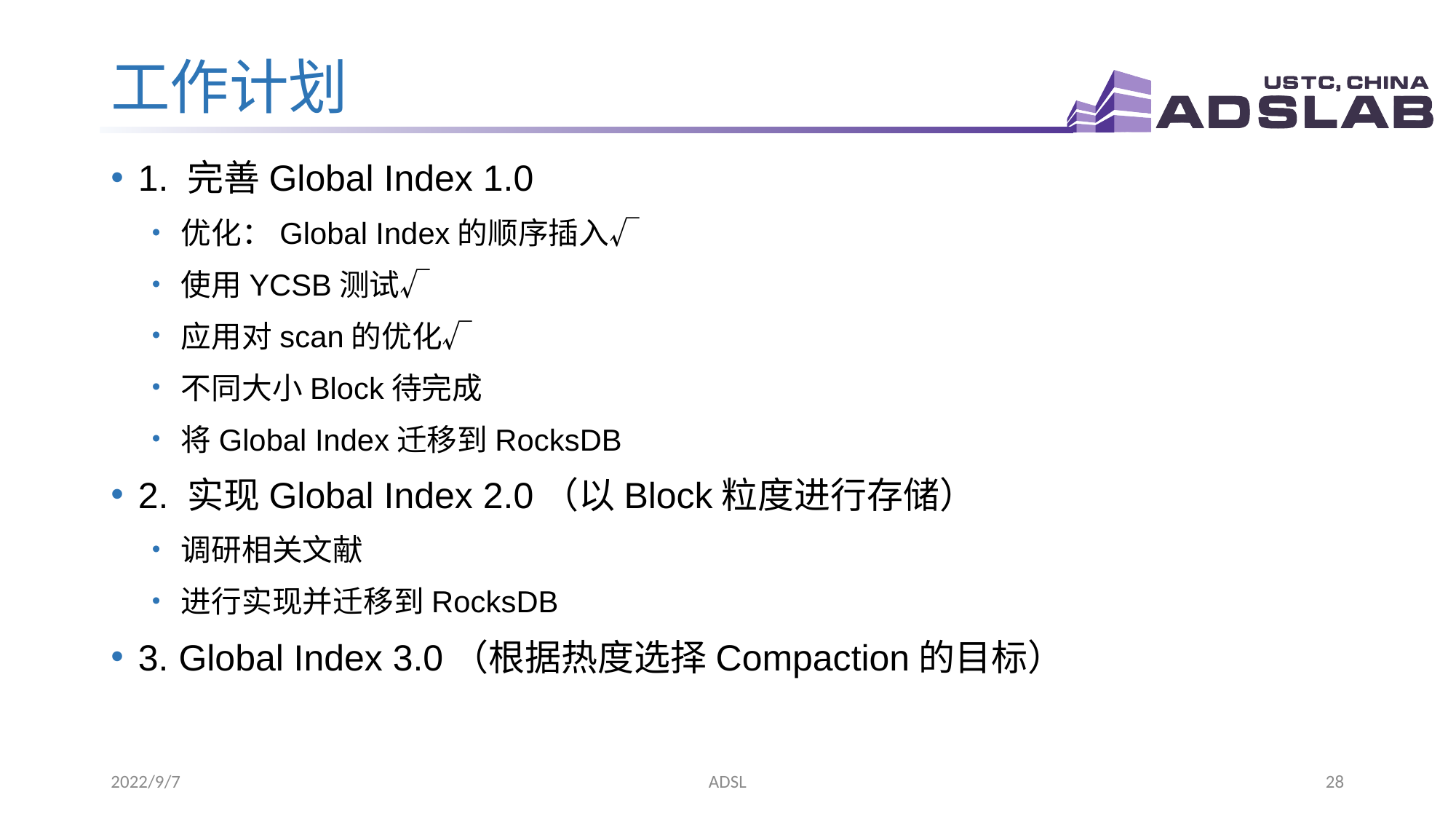

# 工作计划
1. 完善Global Index 1.0
优化：Global Index的顺序插入√
使用YCSB测试√
应用对scan的优化√
不同大小Block待完成
将Global Index迁移到RocksDB
2. 实现Global Index 2.0（以Block粒度进行存储）
调研相关文献
进行实现并迁移到RocksDB
3. Global Index 3.0（根据热度选择Compaction的目标）
2022/9/7
ADSL
28